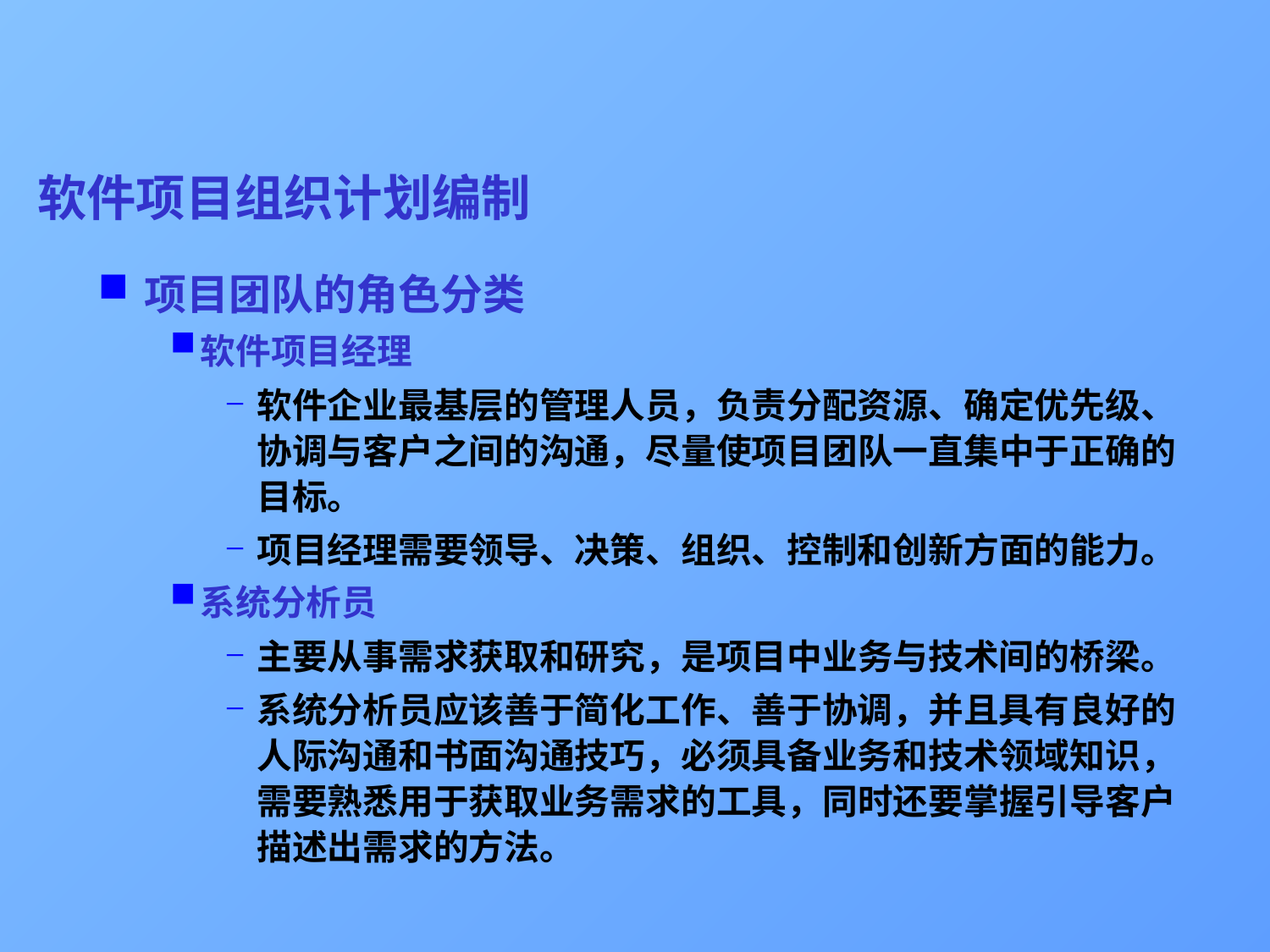

# 软件项目组织计划编制
项目团队的角色分类
软件项目经理
软件企业最基层的管理人员，负责分配资源、确定优先级、协调与客户之间的沟通，尽量使项目团队一直集中于正确的目标。
项目经理需要领导、决策、组织、控制和创新方面的能力。
系统分析员
主要从事需求获取和研究，是项目中业务与技术间的桥梁。
系统分析员应该善于简化工作、善于协调，并且具有良好的人际沟通和书面沟通技巧，必须具备业务和技术领域知识，需要熟悉用于获取业务需求的工具，同时还要掌握引导客户描述出需求的方法。